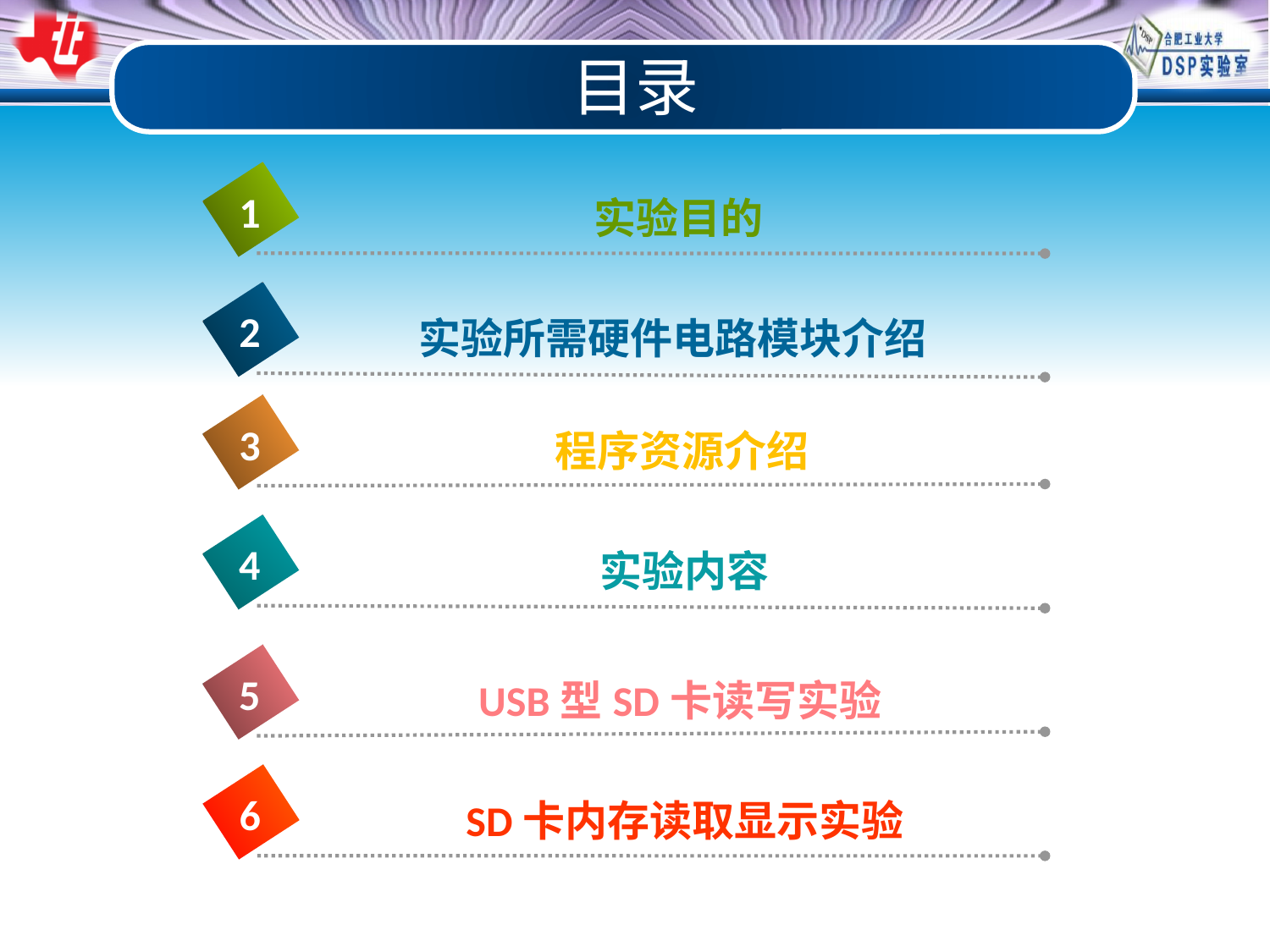

目录

1
实验目的

2
实验所需硬件电路模块介绍

3
程序资源介绍

4
实验内容

5
USB型SD卡读写实验

6
SD卡内存读取显示实验